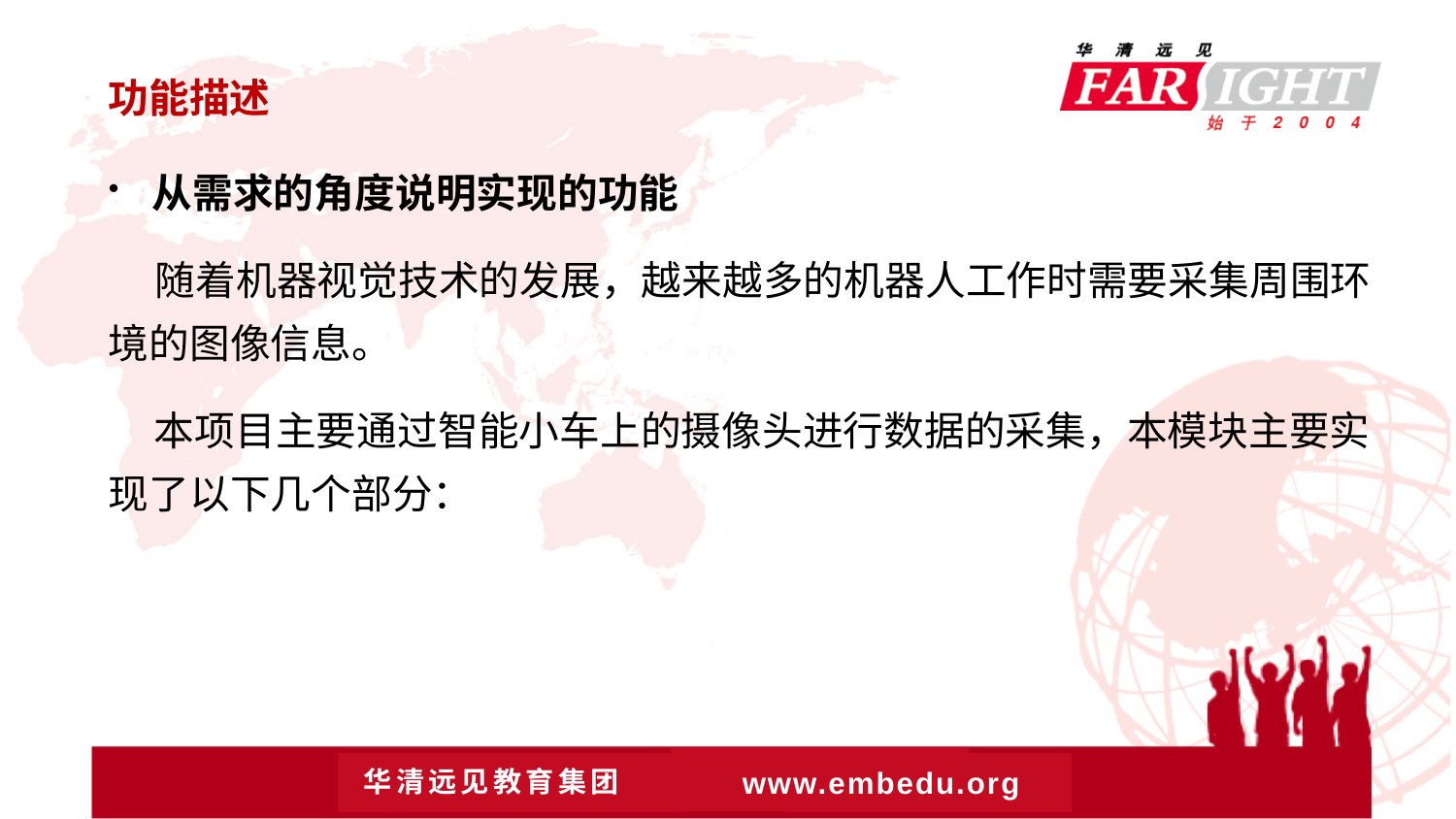

# 功能描述
从需求的角度说明实现的功能
    随着机器视觉技术的发展，越来越多的机器人工作时需要采集周围环境的图像信息。
    本项目主要通过智能小车上的摄像头进行数据的采集，本模块主要实现了以下几个部分：